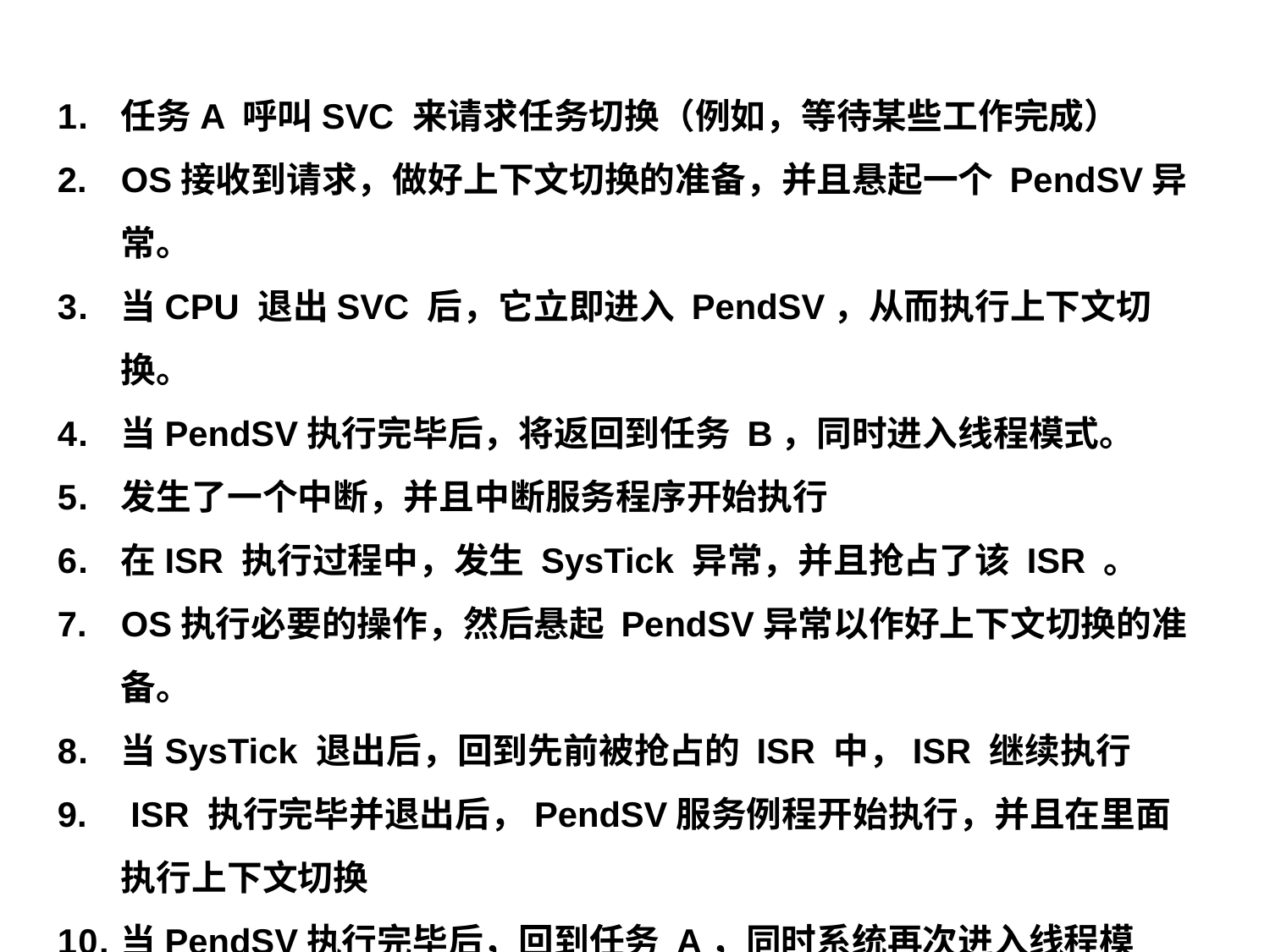

任务A 呼叫SVC 来请求任务切换（例如，等待某些工作完成）
OS接收到请求，做好上下文切换的准备，并且悬起一个 PendSV异常。
当CPU 退出SVC 后，它立即进入 PendSV，从而执行上下文切换。
当PendSV执行完毕后，将返回到任务 B，同时进入线程模式。
发生了一个中断，并且中断服务程序开始执行
在ISR 执行过程中，发生 SysTick 异常，并且抢占了该 ISR 。
OS执行必要的操作，然后悬起 PendSV异常以作好上下文切换的准备。
当SysTick 退出后，回到先前被抢占的 ISR 中，ISR 继续执行
 ISR 执行完毕并退出后，PendSV服务例程开始执行，并且在里面执行上下文切换
当PendSV执行完毕后，回到任务 A，同时系统再次进入线程模式。